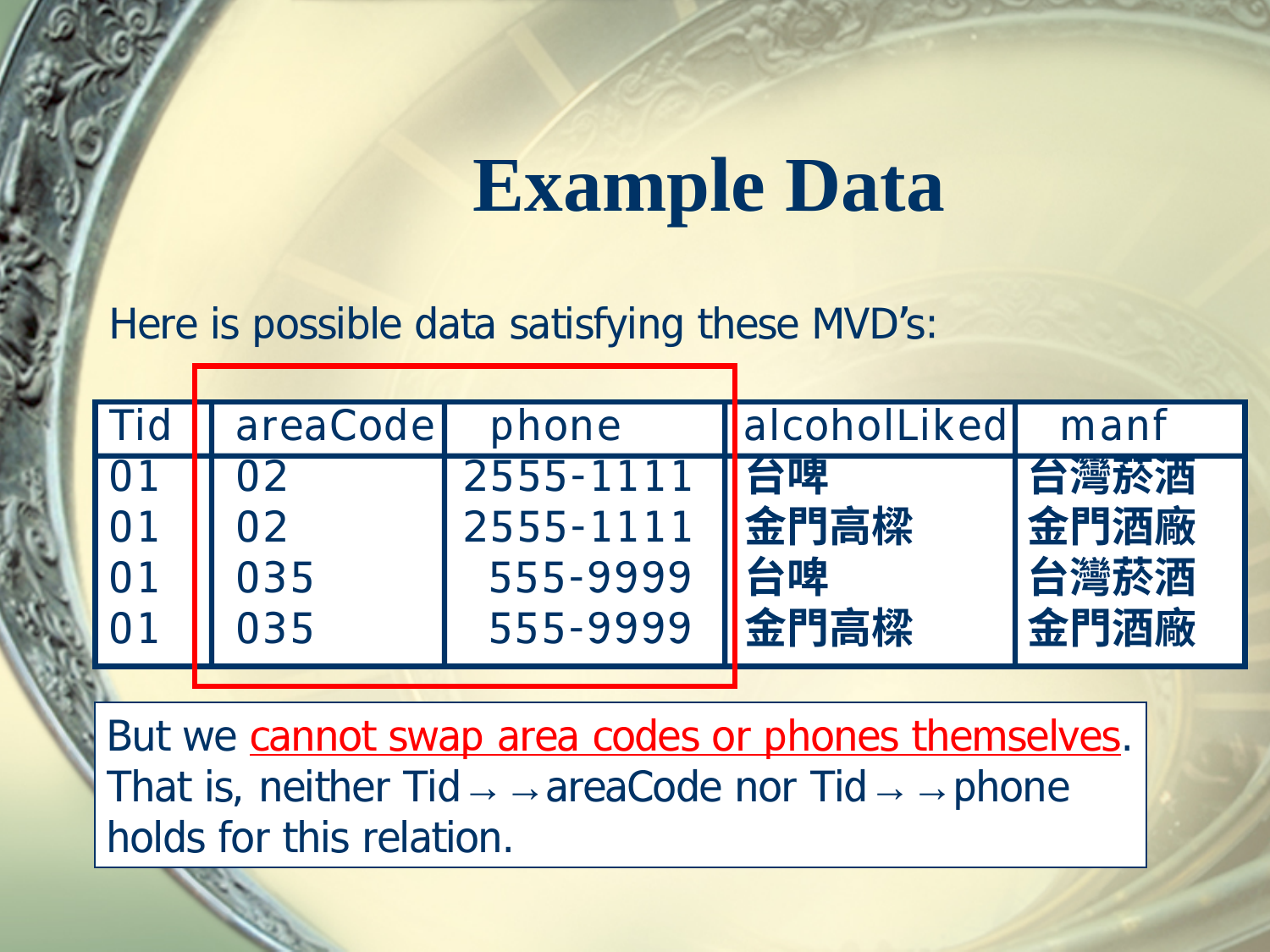

# Example Data
Here is possible data satisfying these MVD’s:

Tid	areaCode	phone	alcoholLiked    manf
01	02	        2555-1111	台啤		   台灣菸酒
01	02	        2555-1111	金門高樑	   金門酒廠
01	035	          555-9999	台啤		   台灣菸酒
01	035	          555-9999	金門高樑	   金門酒廠

But we cannot swap area codes or phones themselves.
That is, neither Tid→→areaCode nor Tid→→phone
holds for this relation.